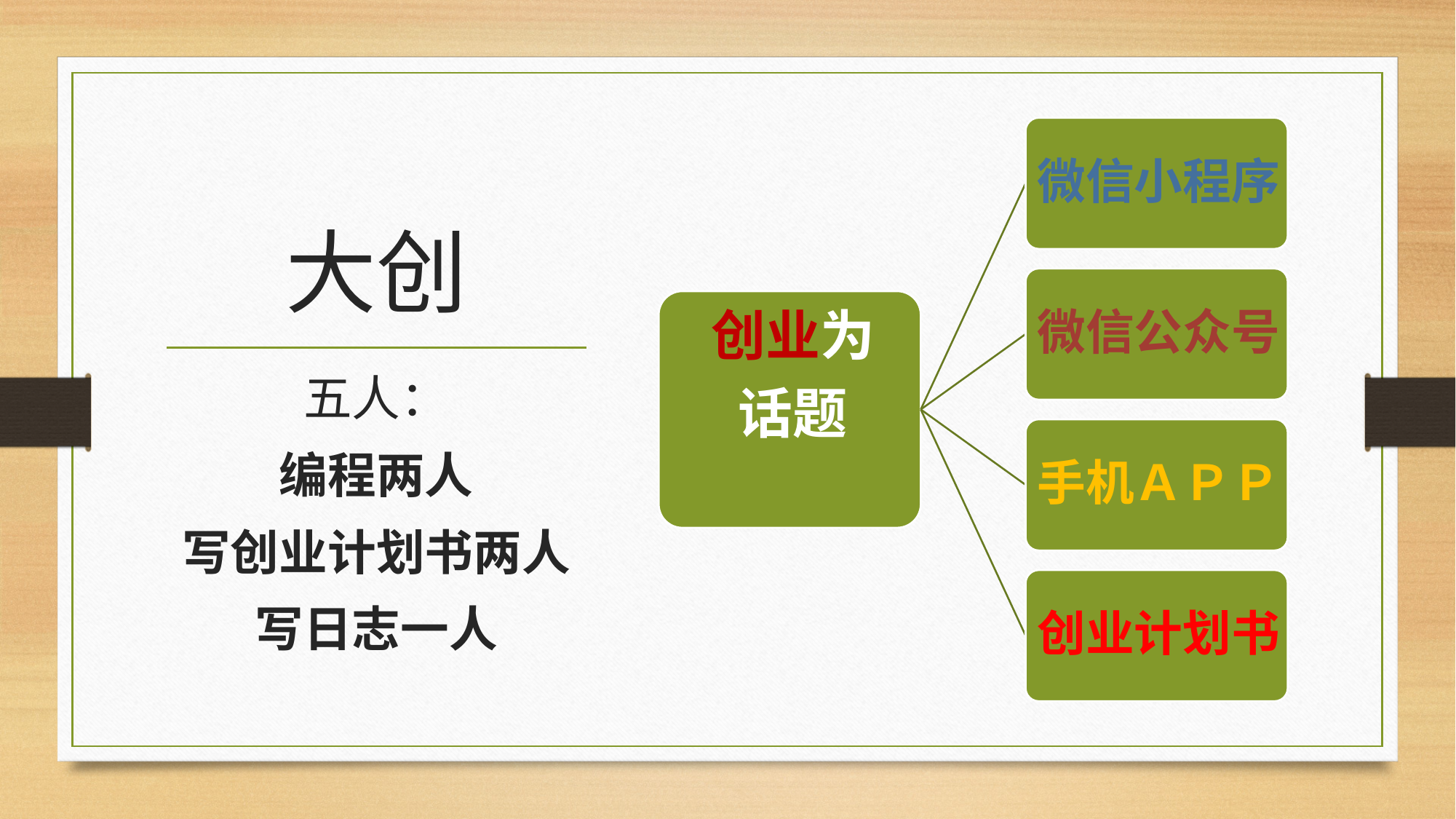

创业为
话题

微信小程序

微信公众号

手机ＡＰＰ

创业计划书
# 大创
五人：
编程两人
写创业计划书两人
写日志一人